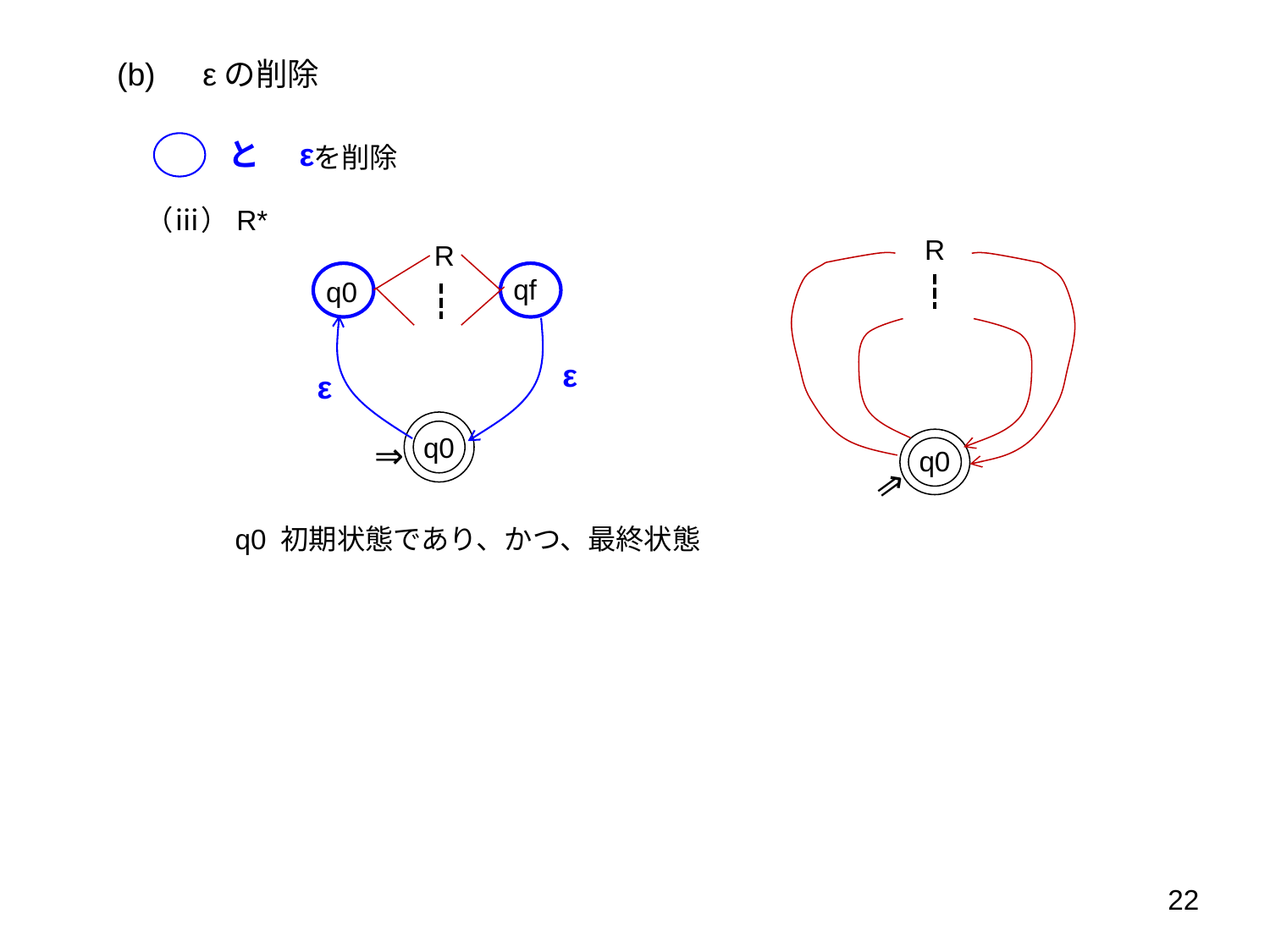

(b)　εの削除
と　ε

を削除
（ⅲ）R*
R
R

qf
q0

ε
ε

q0
⇒

q0
⇒
q0 初期状態であり、かつ、最終状態
22